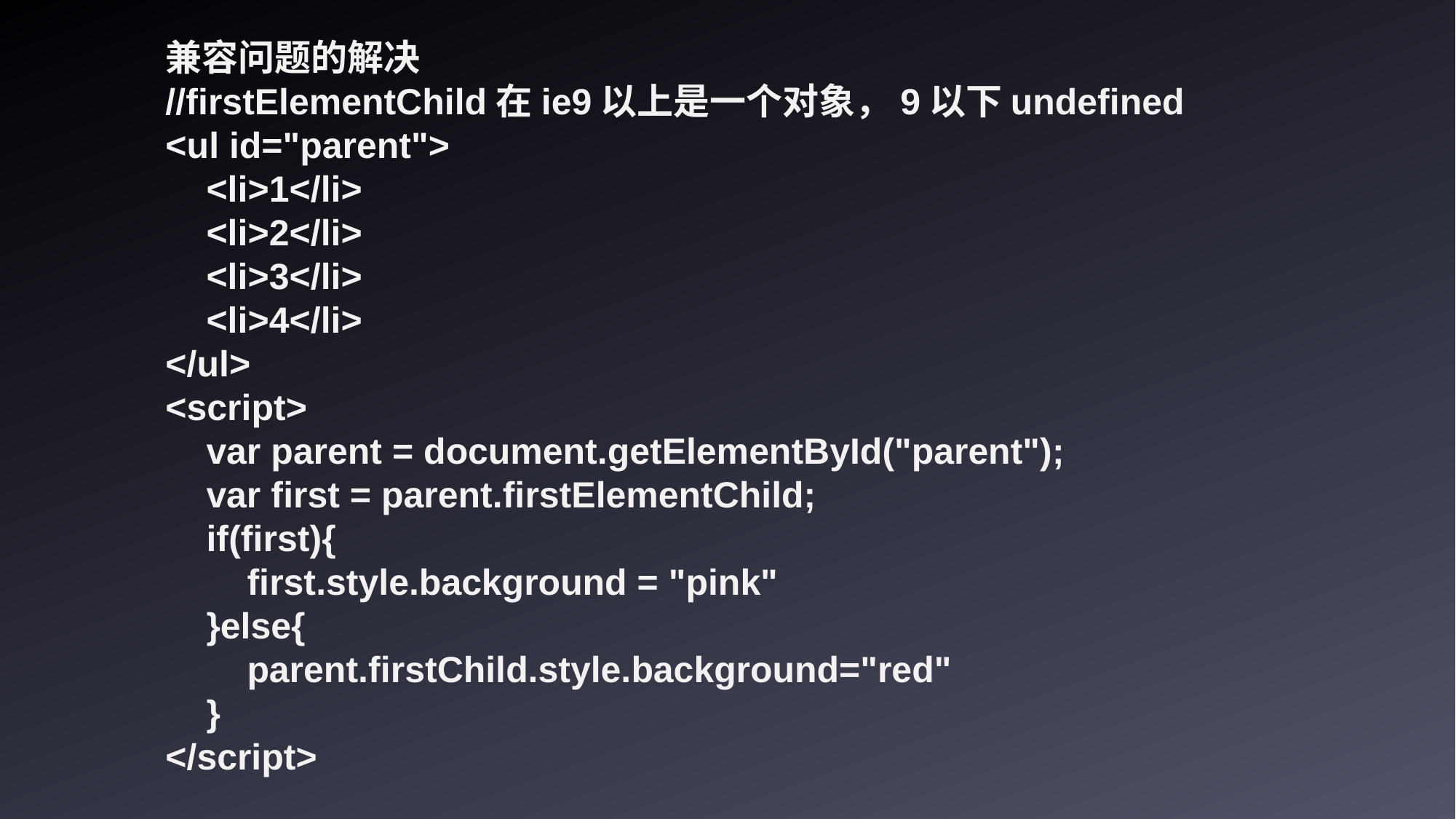

兼容问题的解决
//firstElementChild在ie9以上是一个对象，9以下undefined
<ul id="parent">
    <li>1</li>
    <li>2</li>
    <li>3</li>
    <li>4</li>
</ul>
<script>
    var parent = document.getElementById("parent");
    var first = parent.firstElementChild;
    if(first){
        first.style.background = "pink"
    }else{
        parent.firstChild.style.background="red"
    }
</script>